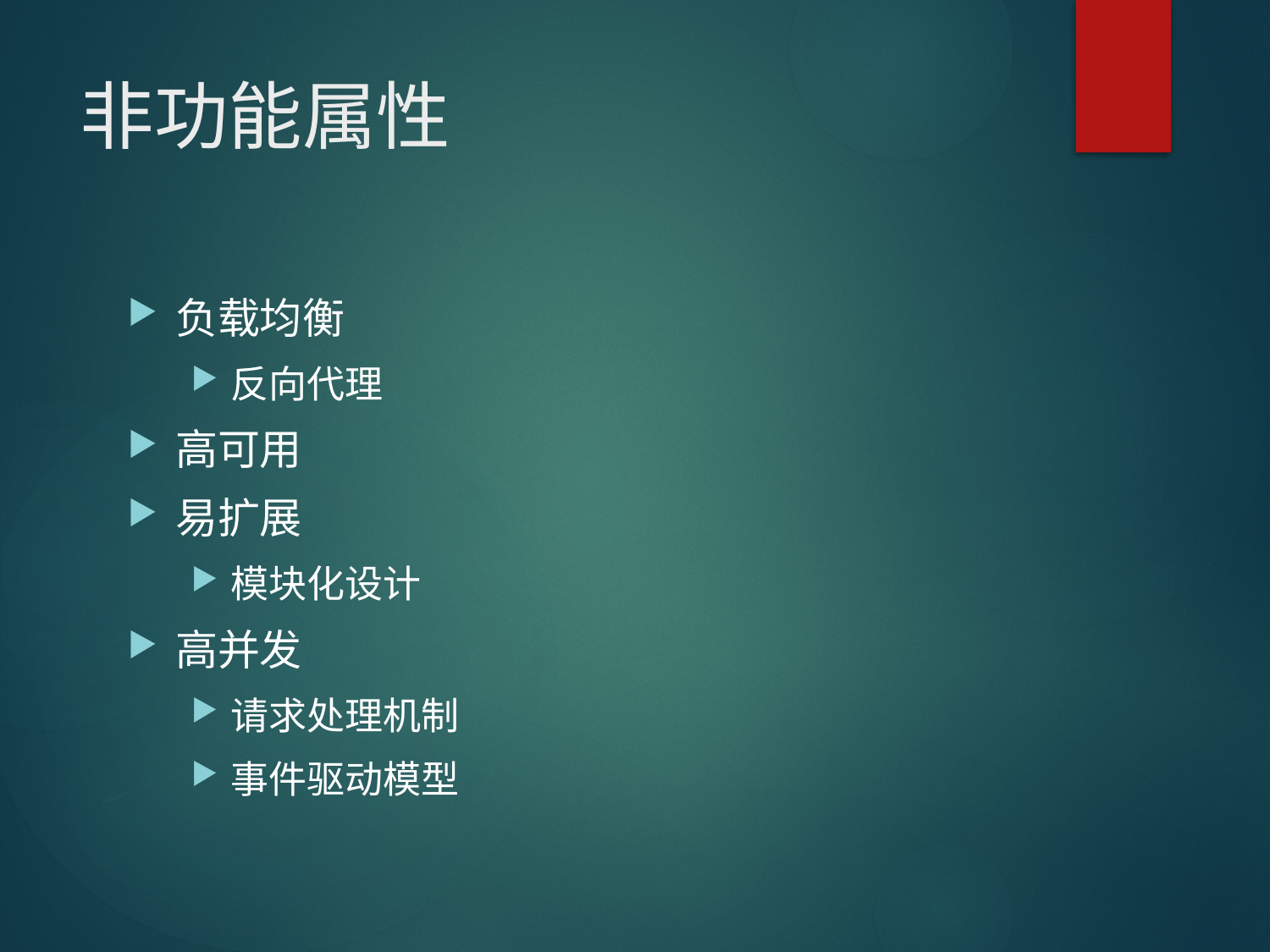

# 非功能属性
负载均衡
反向代理
高可用
易扩展
模块化设计
高并发
请求处理机制
事件驱动模型